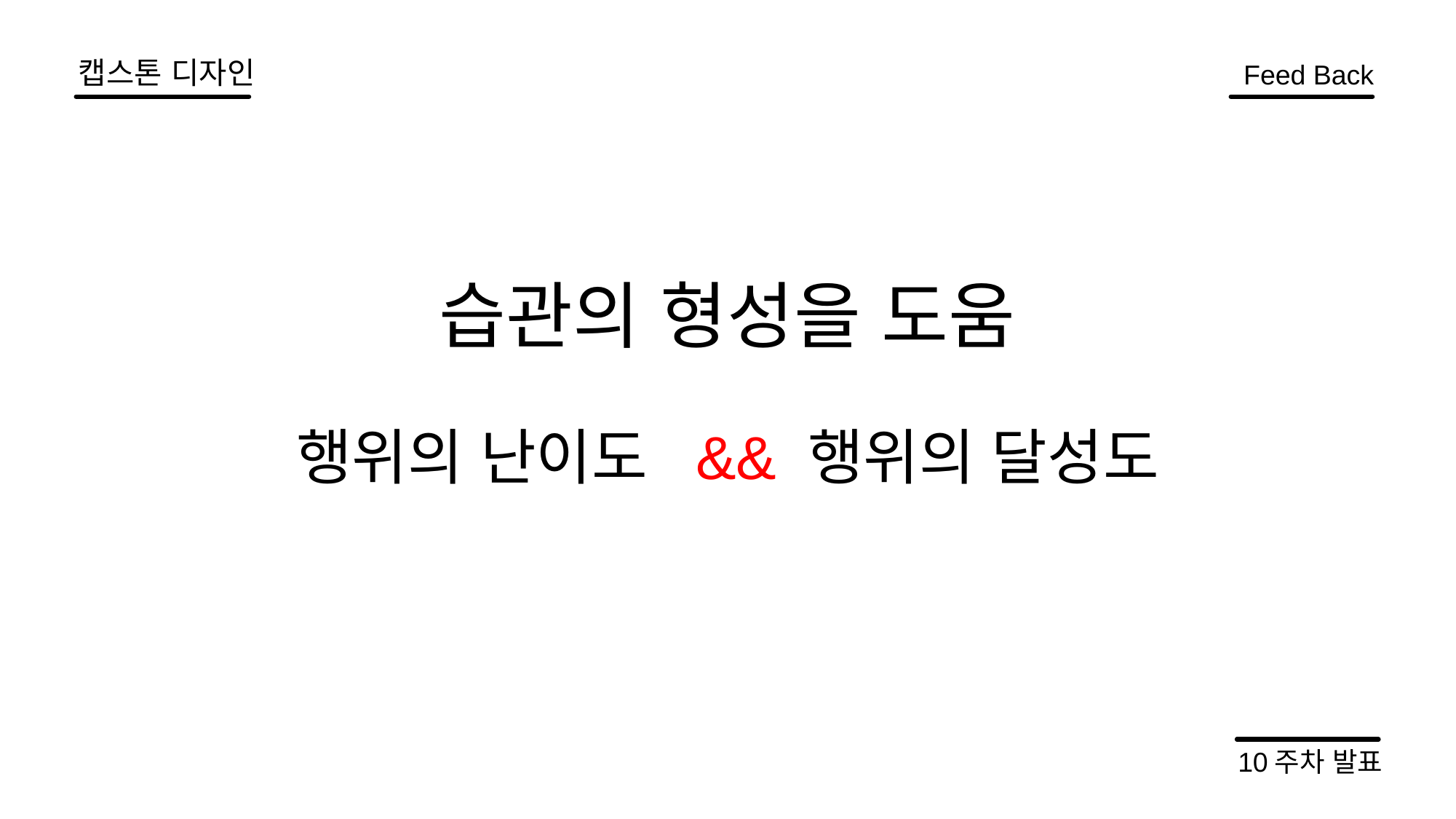

캡스톤 디자인
Feed Back
습관의 형성을 도움
행위의 난이도  && 행위의 달성도
10주차 발표